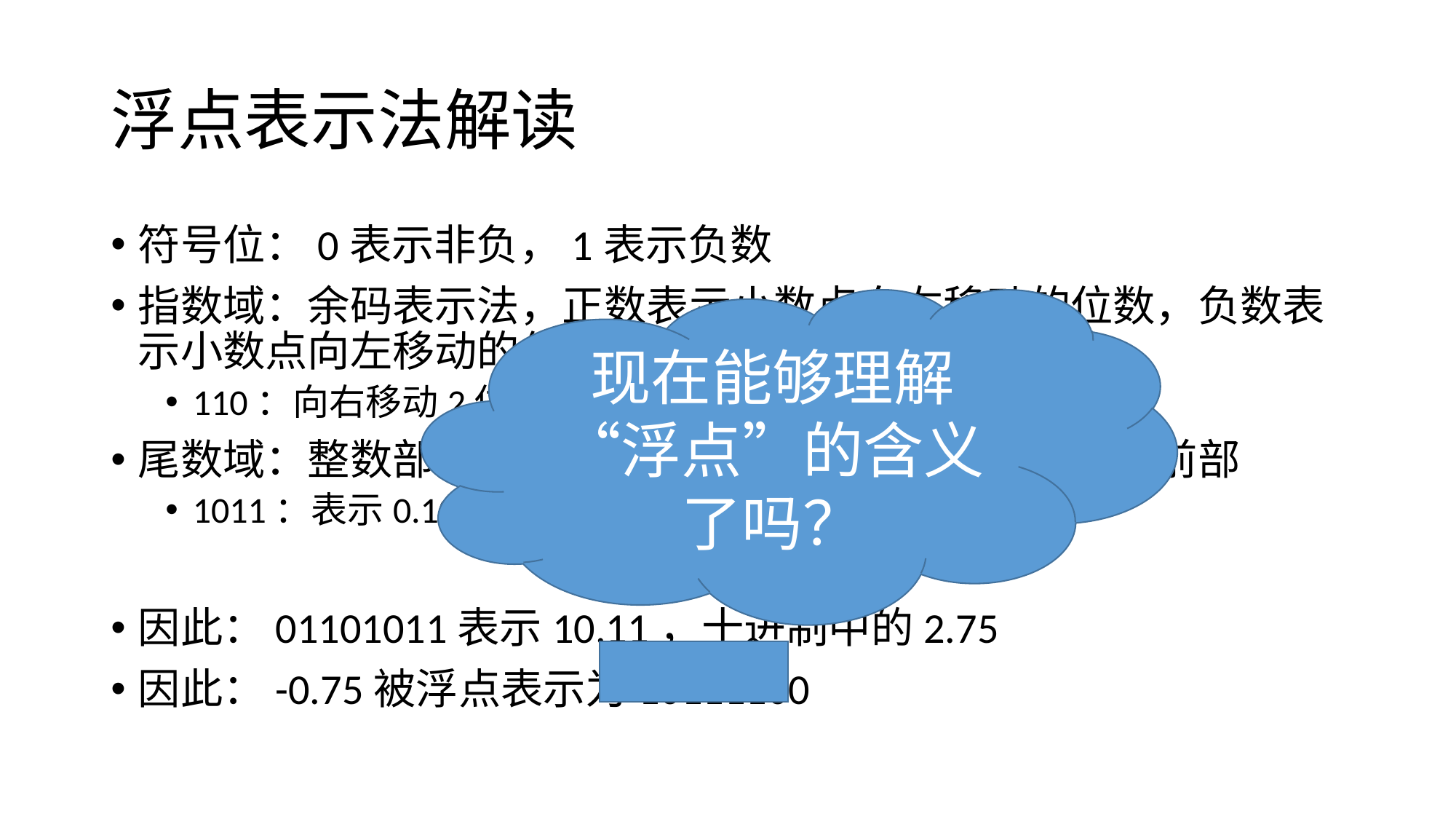

# 浮点表示法解读
符号位：0表示非负，1表示负数
指数域：余码表示法，正数表示小数点向右移动的位数，负数表示小数点向左移动的位数
110：向右移动2位；011：向左移动1位
尾数域：整数部分原码拼接小数部分原码，小数点位于前部
1011：表示0.1011

因此：01101011表示10.11，十进制中的2.75
因此：-0.75被浮点表示为10111100
现在能够理解“浮点”的含义了吗？